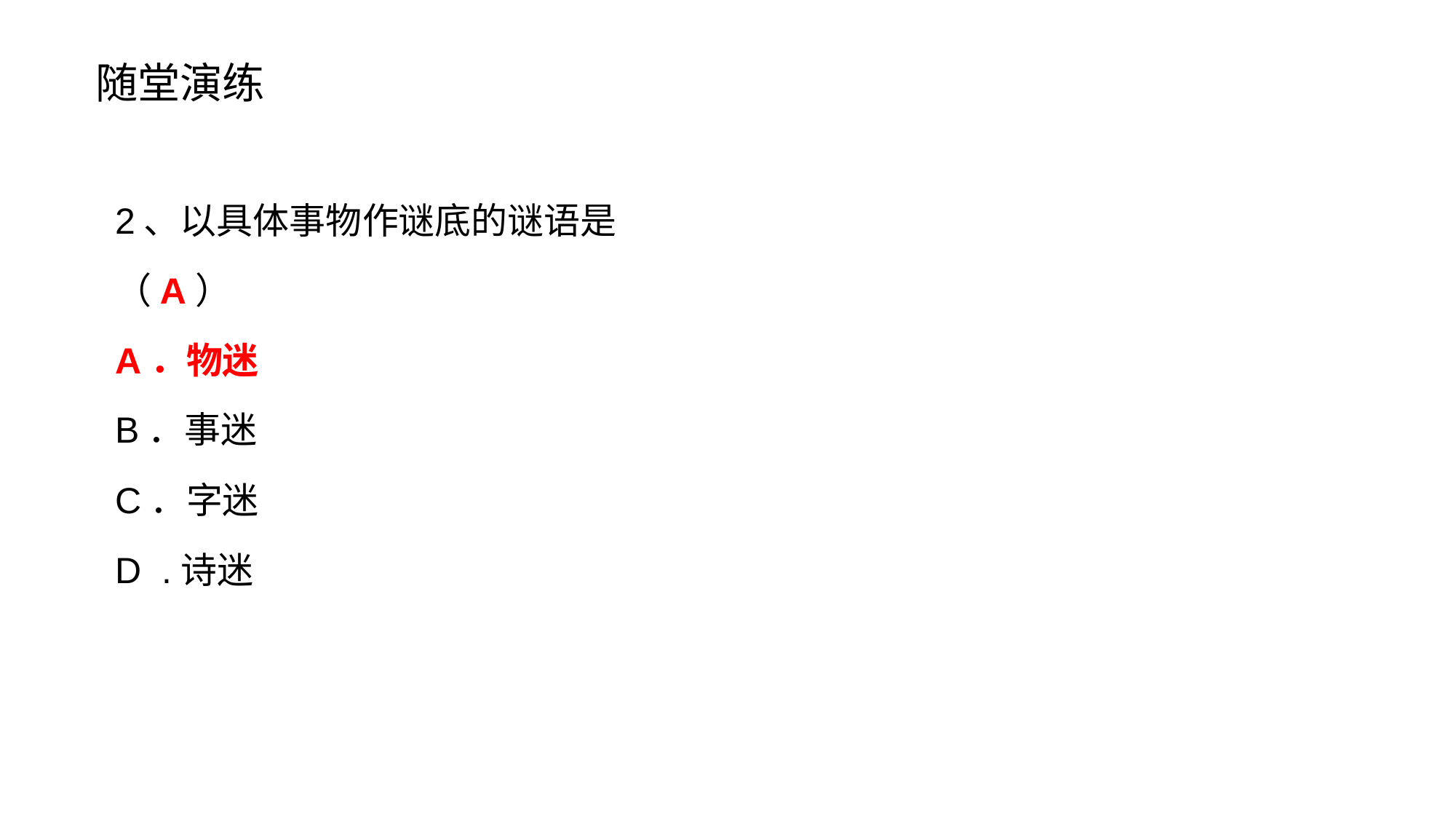

随堂演练
2、以具体事物作谜底的谜语是（A）
A．物迷
B．事迷
C．字迷
D  .诗迷